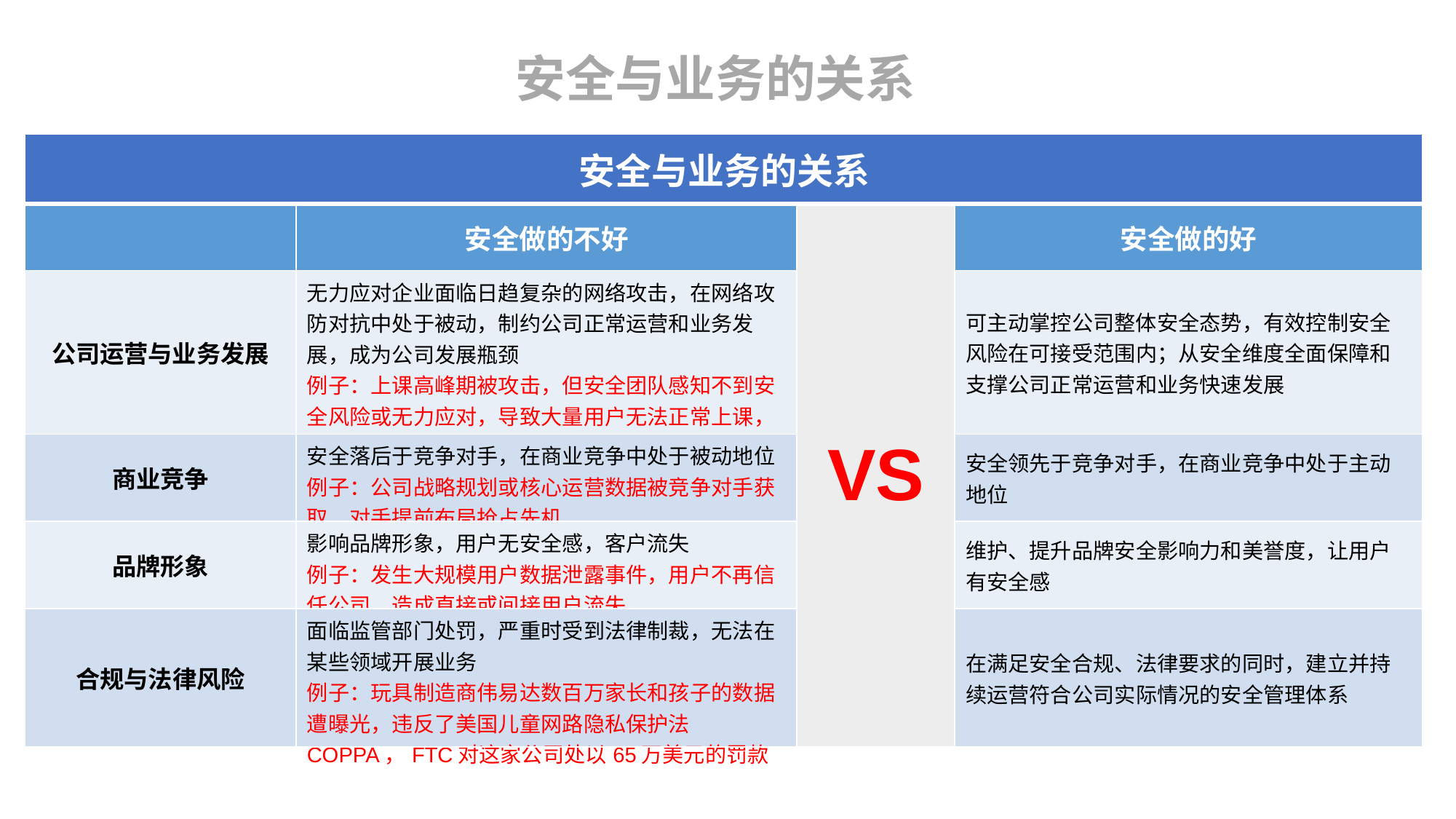

安全与业务的关系
| 安全与业务的关系 |  |  |  |
| --- | --- | --- | --- |
|  | 安全做的不好 | VS | 安全做的好 |
| 公司运营与业务发展 | 无力应对企业面临日趋复杂的网络攻击，在网络攻防对抗中处于被动，制约公司正常运营和业务发展，成为公司发展瓶颈 例子：上课高峰期被攻击，但安全团队感知不到安全风险或无力应对，导致大量用户无法正常上课，造成课损 |  | 可主动掌控公司整体安全态势，有效控制安全风险在可接受范围内；从安全维度全面保障和支撑公司正常运营和业务快速发展 |
| 商业竞争 | 安全落后于竞争对手，在商业竞争中处于被动地位 例子：公司战略规划或核心运营数据被竞争对手获取，对手提前布局抢占先机 |  | 安全领先于竞争对手，在商业竞争中处于主动地位 |
| 品牌形象 | 影响品牌形象，用户无安全感，客户流失 例子：发生大规模用户数据泄露事件，用户不再信任公司，造成直接或间接用户流失 |  | 维护、提升品牌安全影响力和美誉度，让用户有安全感 |
| 合规与法律风险 | 面临监管部门处罚，严重时受到法律制裁，无法在某些领域开展业务 例子：玩具制造商伟易达数百万家长和孩子的数据遭曝光，违反了美国儿童网路隐私保护法COPPA，FTC对这家公司处以65万美元的罚款 |  | 在满足安全合规、法律要求的同时，建立并持续运营符合公司实际情况的安全管理体系 |